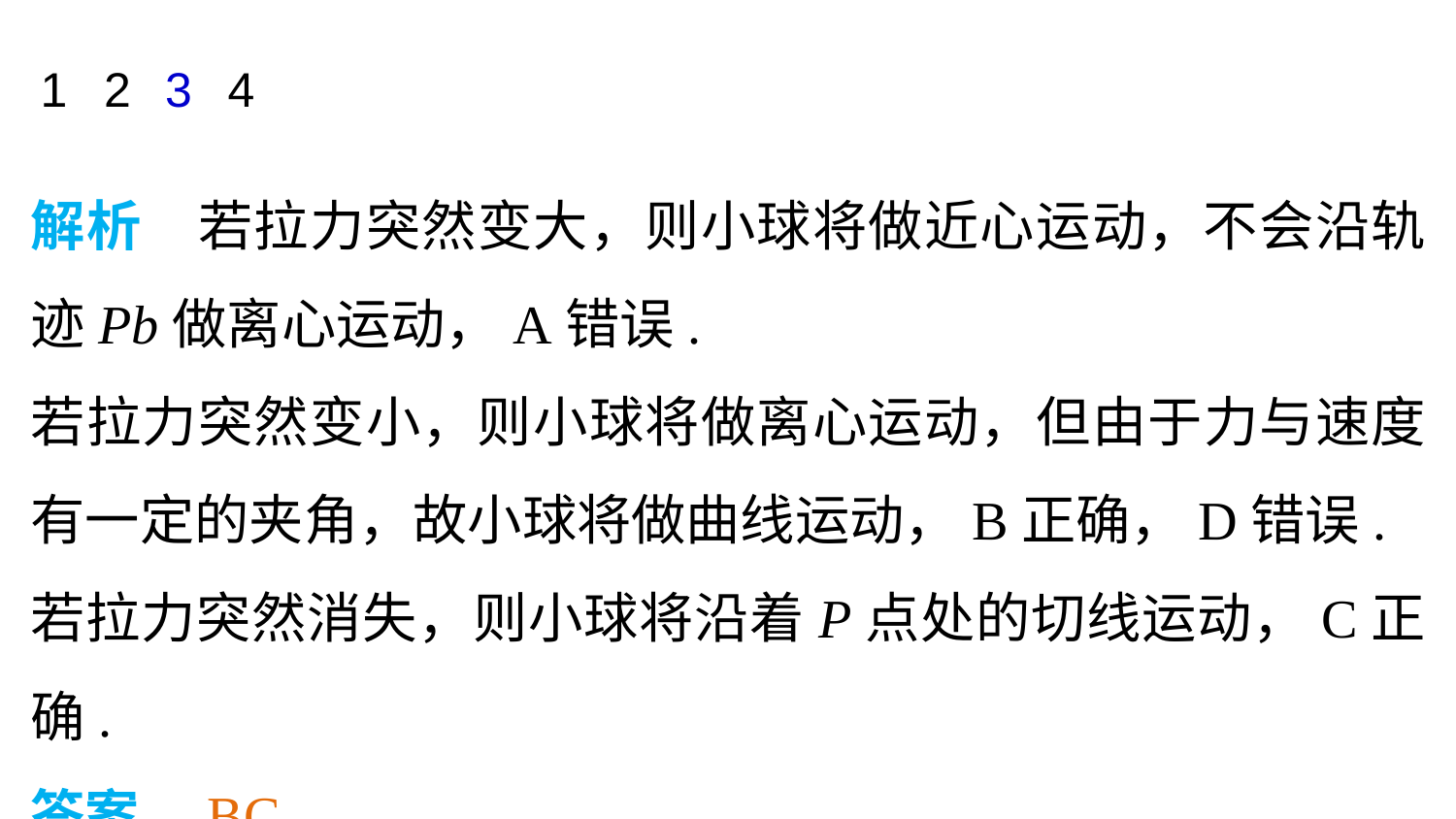

1
2
3
4
解析　若拉力突然变大，则小球将做近心运动，不会沿轨迹Pb做离心运动，A错误.
若拉力突然变小，则小球将做离心运动，但由于力与速度有一定的夹角，故小球将做曲线运动，B正确，D错误.
若拉力突然消失，则小球将沿着P点处的切线运动，C正确.
答案　BC